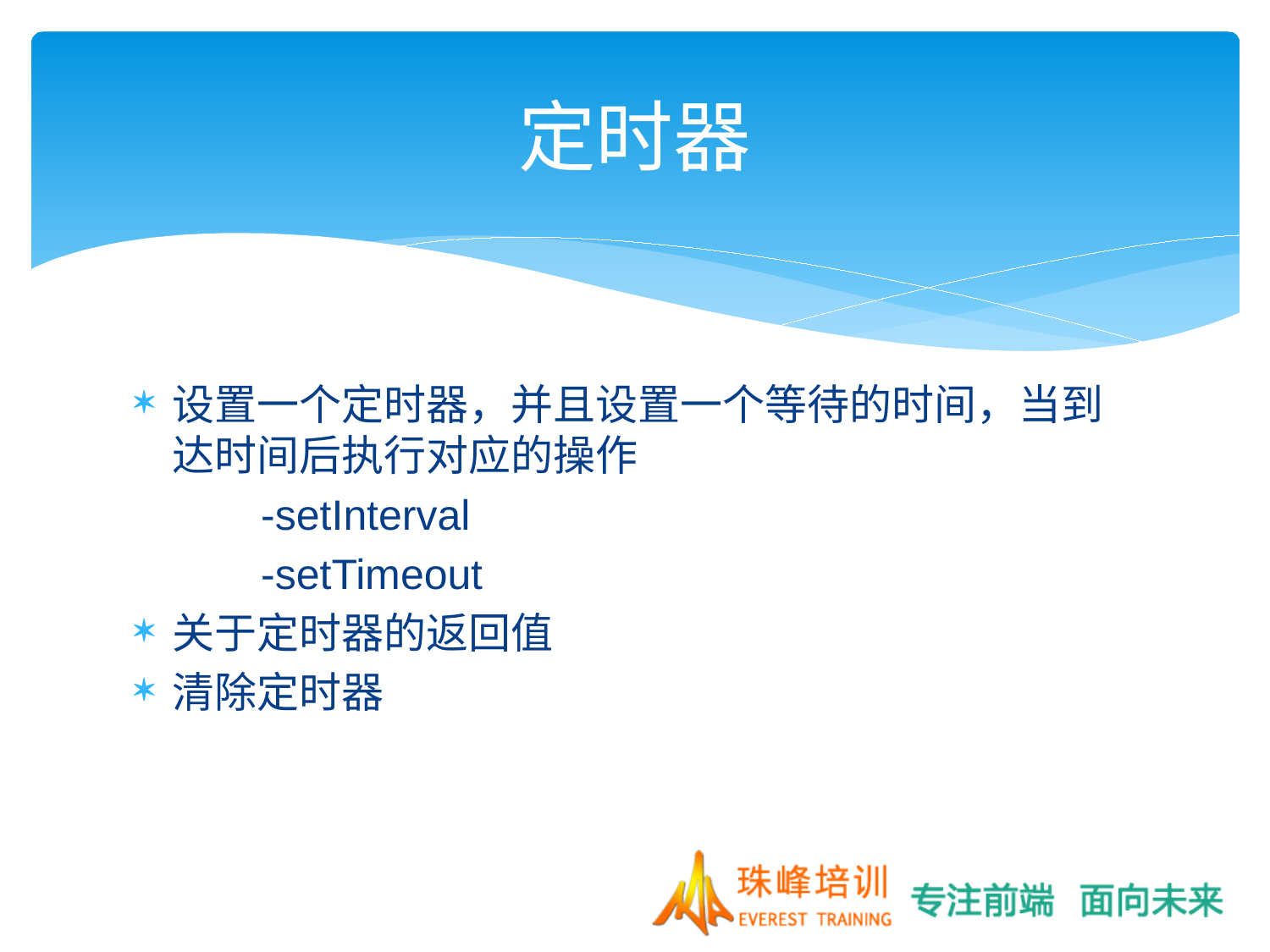

# 定时器
设置一个定时器，并且设置一个等待的时间，当到达时间后执行对应的操作
	-setInterval
	-setTimeout
关于定时器的返回值
清除定时器